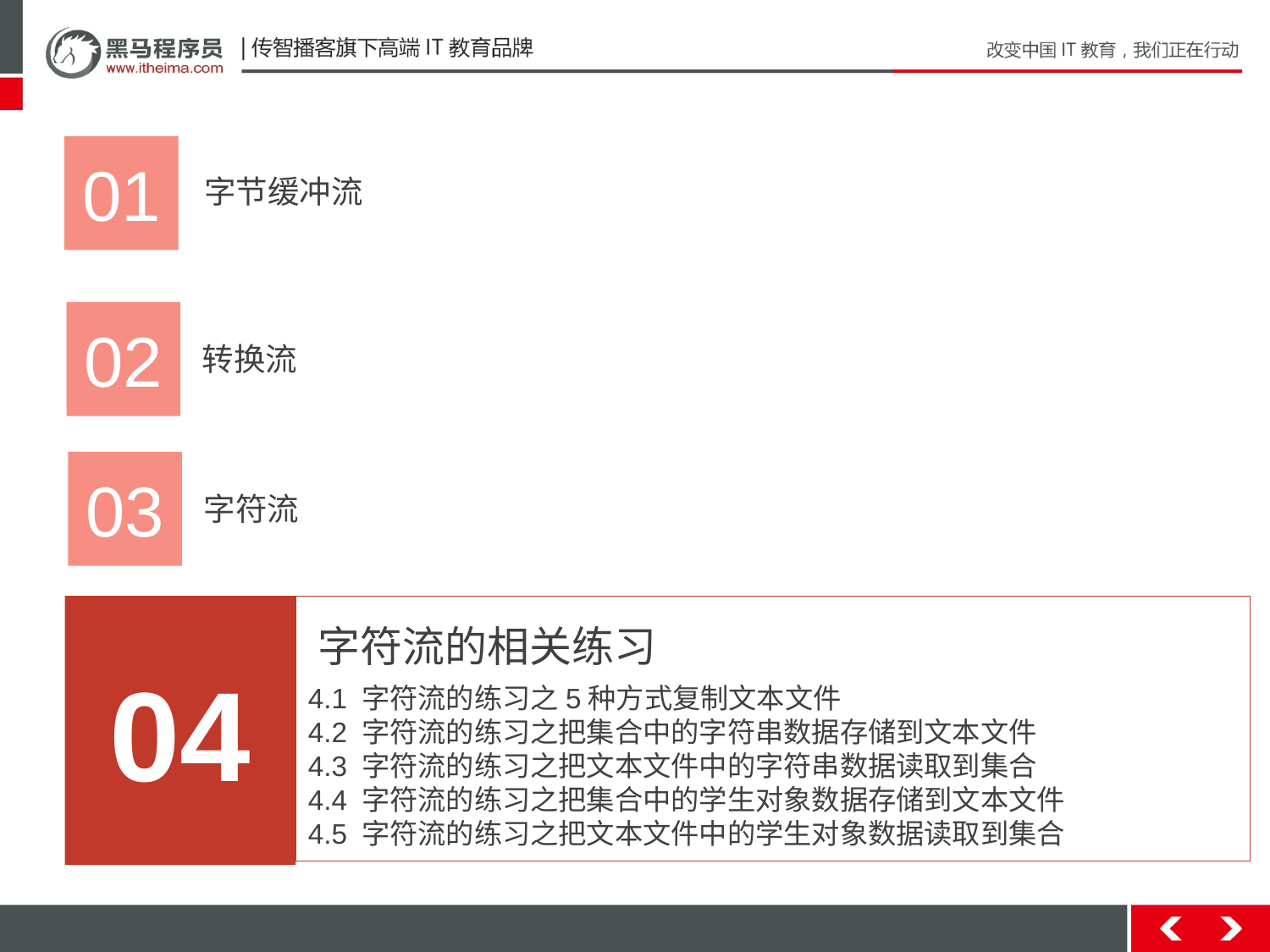

01
 字节缓冲流
02
  转换流
03
  字符流

04
字符流的相关练习

4.1 字符流的练习之5种方式复制文本文件
4.2 字符流的练习之把集合中的字符串数据存储到文本文件
4.3 字符流的练习之把文本文件中的字符串数据读取到集合
4.4 字符流的练习之把集合中的学生对象数据存储到文本文件
4.5 字符流的练习之把文本文件中的学生对象数据读取到集合